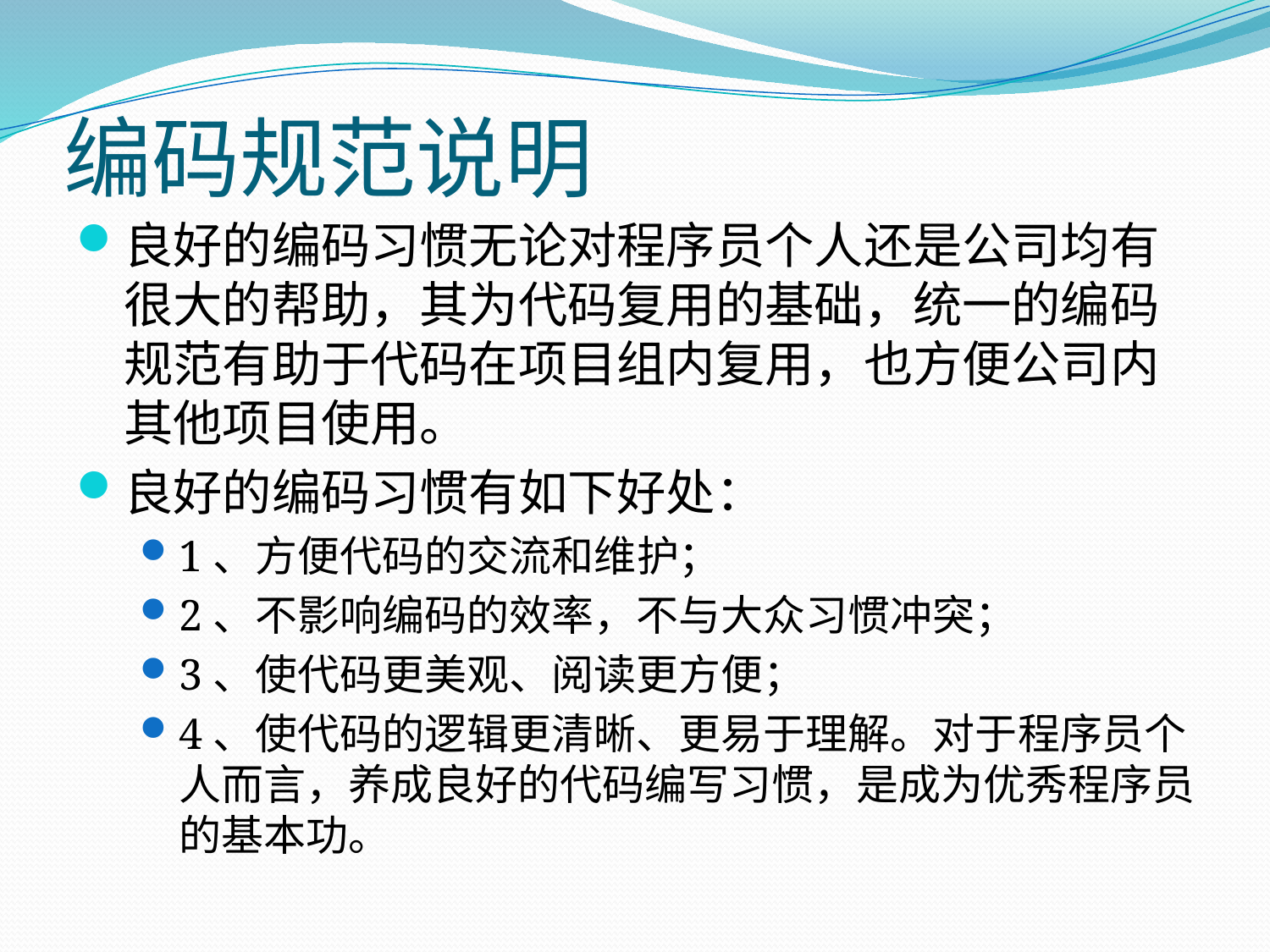

# 编码规范说明
良好的编码习惯无论对程序员个人还是公司均有很大的帮助，其为代码复用的基础，统一的编码规范有助于代码在项目组内复用，也方便公司内其他项目使用。
良好的编码习惯有如下好处：
1、方便代码的交流和维护；
2、不影响编码的效率，不与大众习惯冲突；
3、使代码更美观、阅读更方便；
4、使代码的逻辑更清晰、更易于理解。对于程序员个人而言，养成良好的代码编写习惯，是成为优秀程序员的基本功。